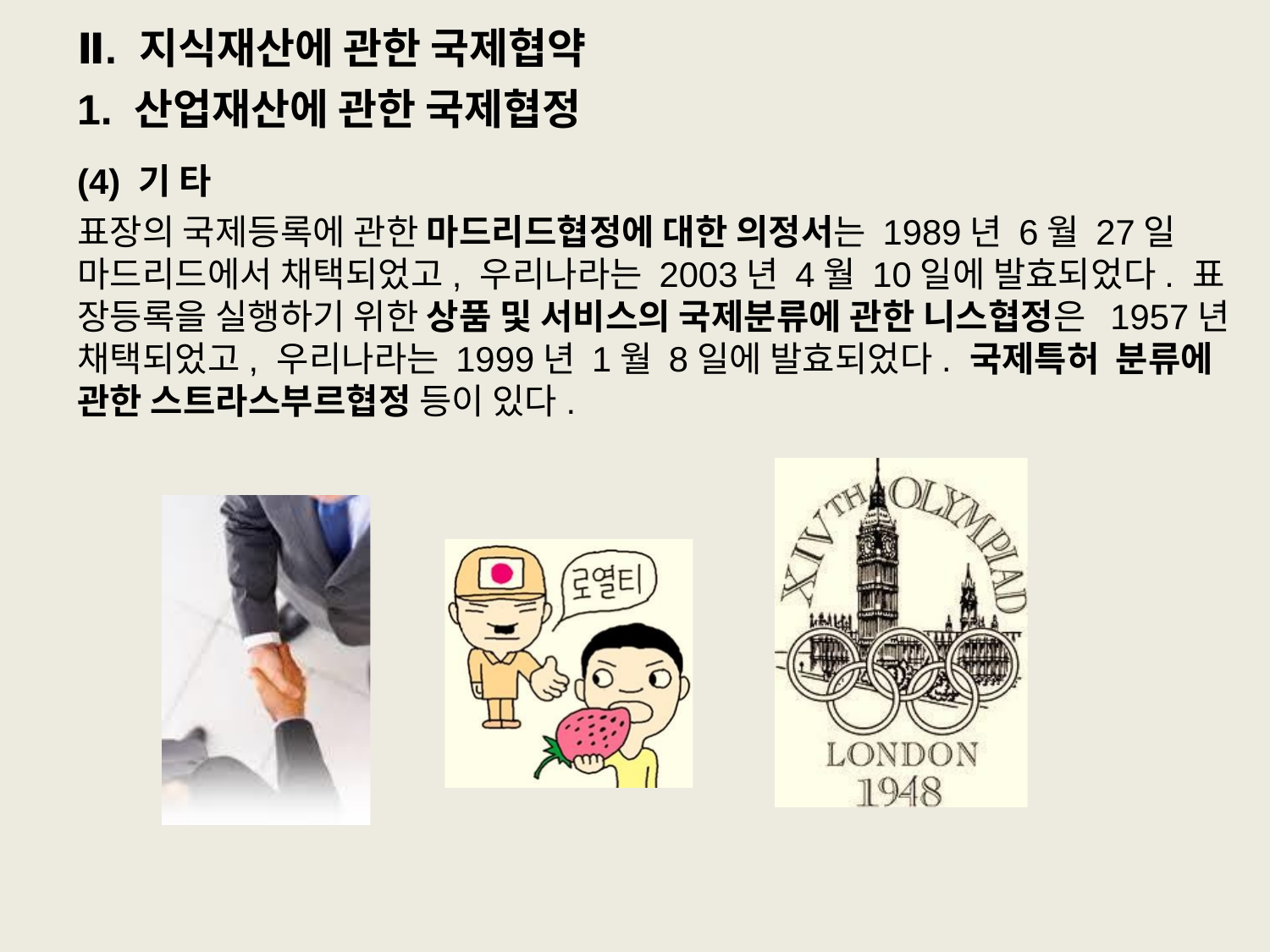

# Ⅱ. 지식재산에 관한 국제협약
1. 산업재산에 관한 국제협정
(4) 기 타
표장의 국제등록에 관한 마드리드협정에 대한 의정서는 1989년 6월 27일  마드리드에서 채택되었고, 우리나라는 2003년 4월 10일에 발효되었다. 표  장등록을 실행하기 위한 상품 및 서비스의 국제분류에 관한 니스협정은  1957년 채택되었고, 우리나라는 1999년 1월 8일에 발효되었다. 국제특허  분류에 관한 스트라스부르협정 등이 있다.